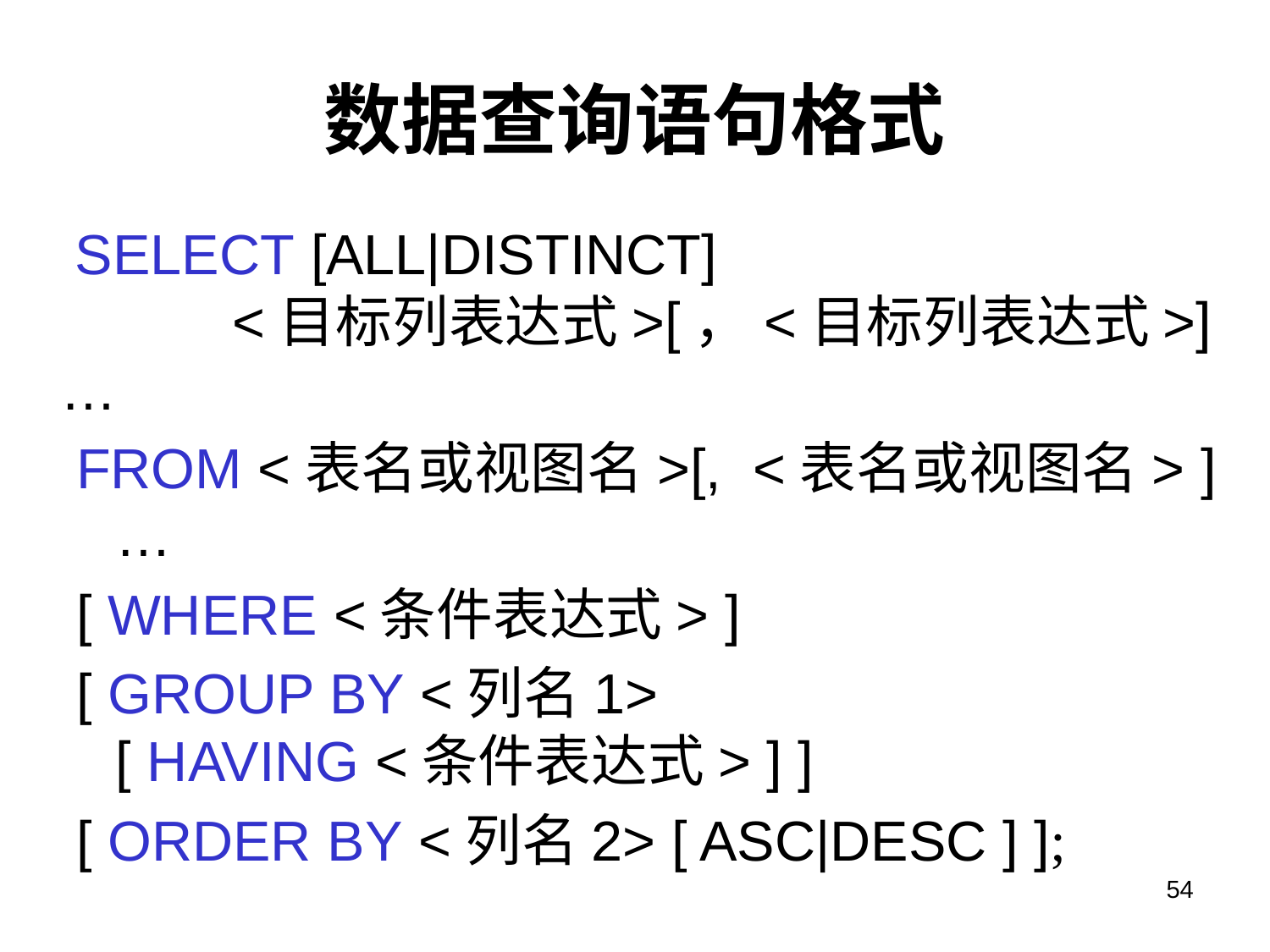

# 数据查询语句格式
    SELECT [ALL|DISTINCT]
           <目标列表达式>[，<目标列表达式>] …
FROM <表名或视图名>[,  <表名或视图名> ] …
[ WHERE <条件表达式> ]
[ GROUP BY <列名1>
[ HAVING <条件表达式> ] ]
[ ORDER BY <列名2> [ ASC|DESC ] ];

54